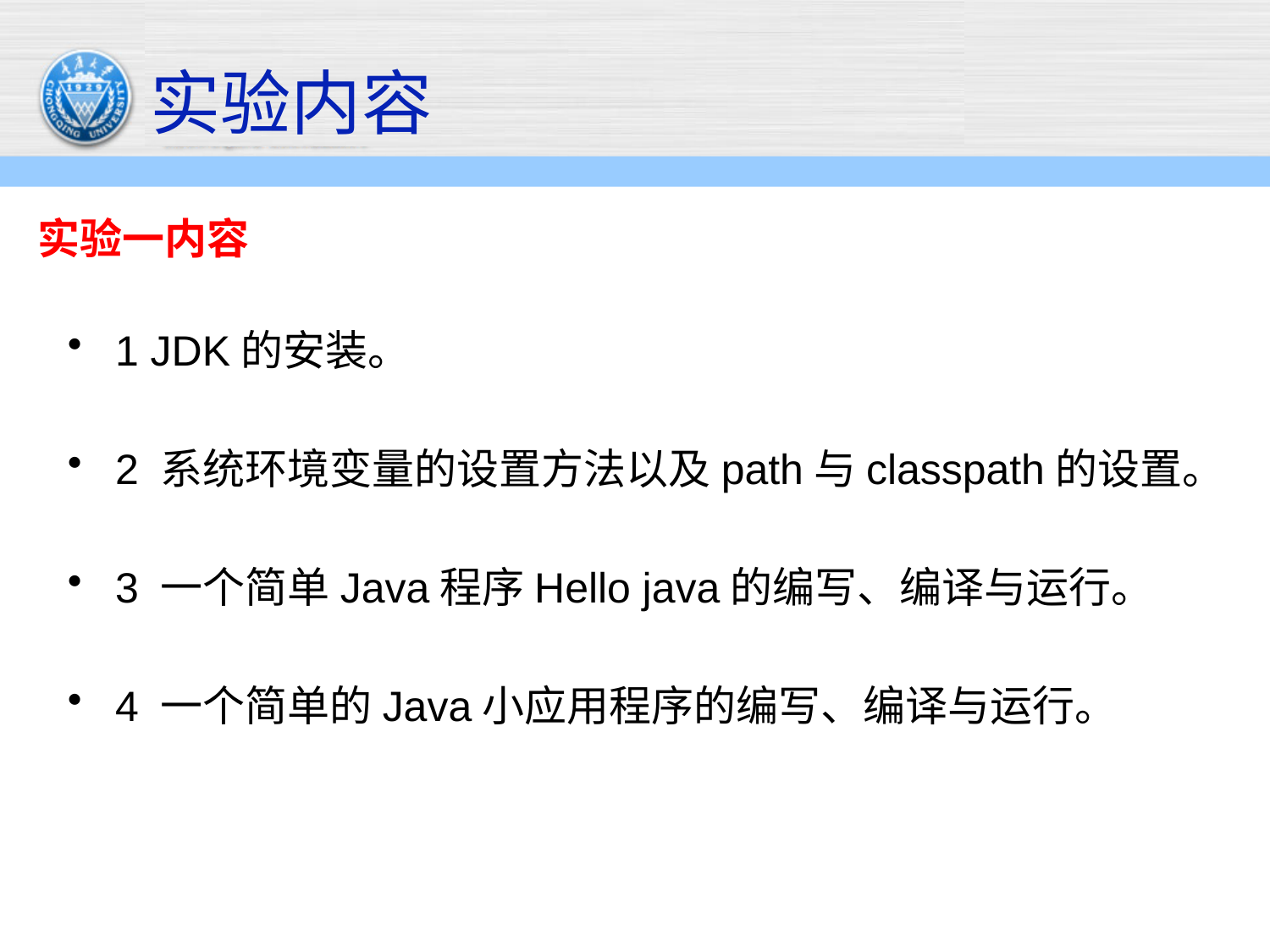

# 实验内容
实验一内容
1 JDK的安装。

2 系统环境变量的设置方法以及path与classpath的设置。

3 一个简单Java程序Hello java的编写、编译与运行。

4 一个简单的Java小应用程序的编写、编译与运行。